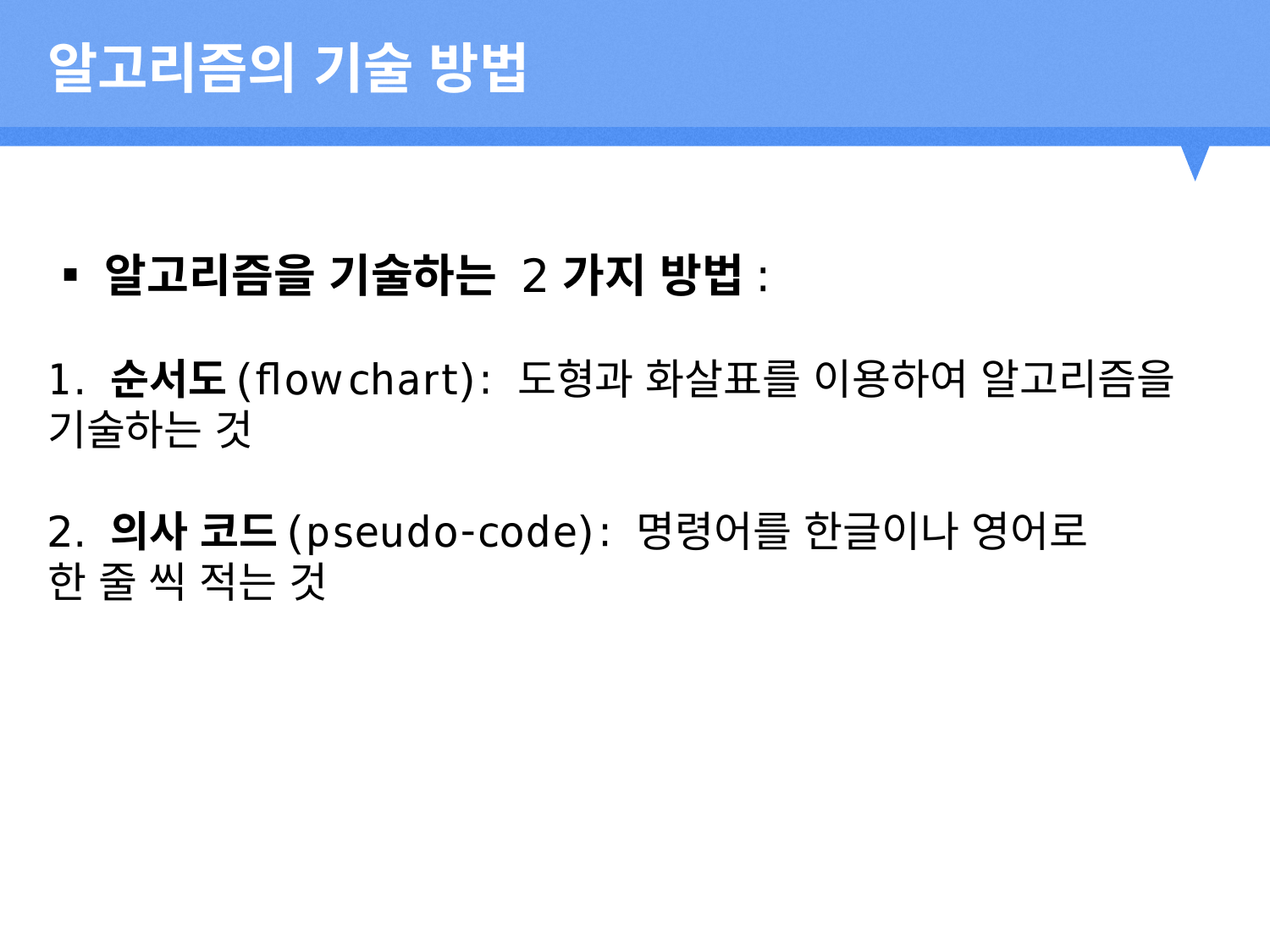

알고리즘의 기술 방법
▪알고리즘을 기술하는 2가지 방법:

1. 순서도(flowchart): 도형과 화살표를 이용하여 알고리즘을 기술하는 것

2. 의사 코드(pseudo-code): 명령어를 한글이나 영어로
한 줄 씩 적는 것
2012
2011
2013